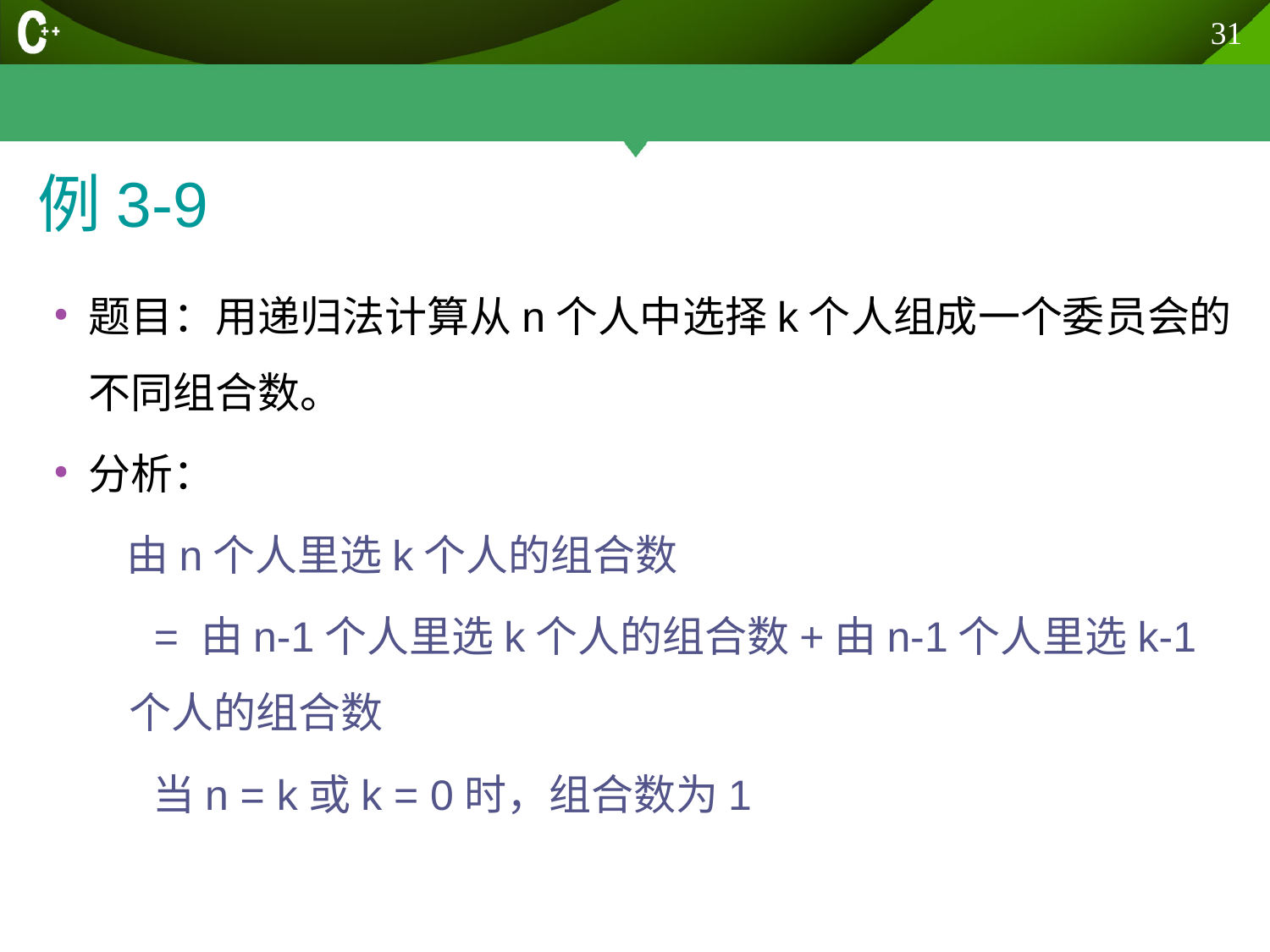

31
# 例3-9
题目：用递归法计算从n个人中选择k个人组成一个委员会的不同组合数。
分析：
   由n个人里选k个人的组合数
     = 由n-1个人里选k个人的组合数+由n-1个人里选k-1个人的组合数
     当n = k或k = 0时，组合数为1